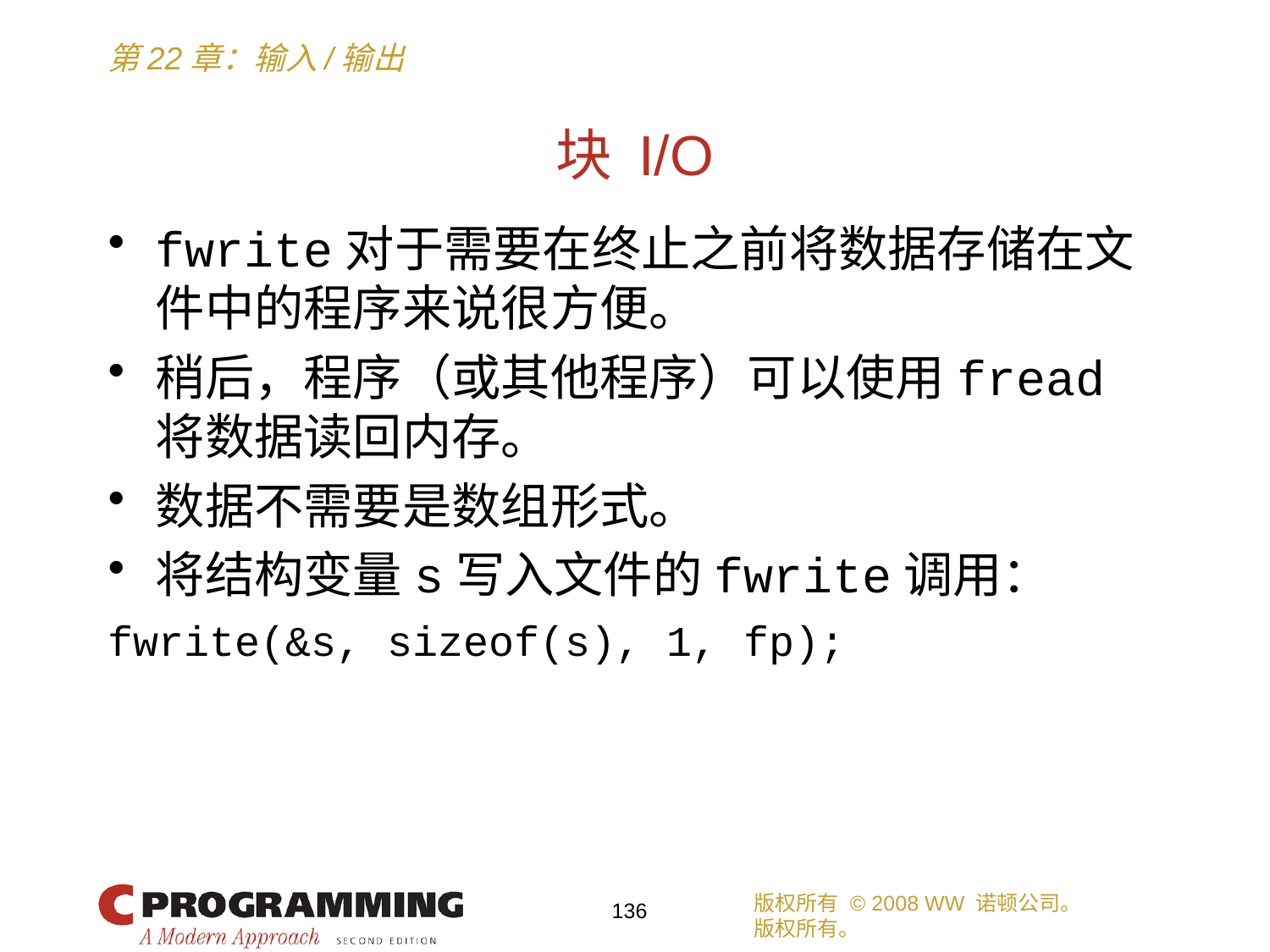

# 块 I/O
fwrite对于需要在终止之前将数据存储在文件中的程序来说很方便。
稍后，程序（或其他程序）可以使用fread将数据读回内存。
数据不需要是数组形式。
将结构变量s写入文件的fwrite调用：
fwrite(&s, sizeof(s), 1, fp);

版权所有 © 2008 WW 诺顿公司。
版权所有。
136